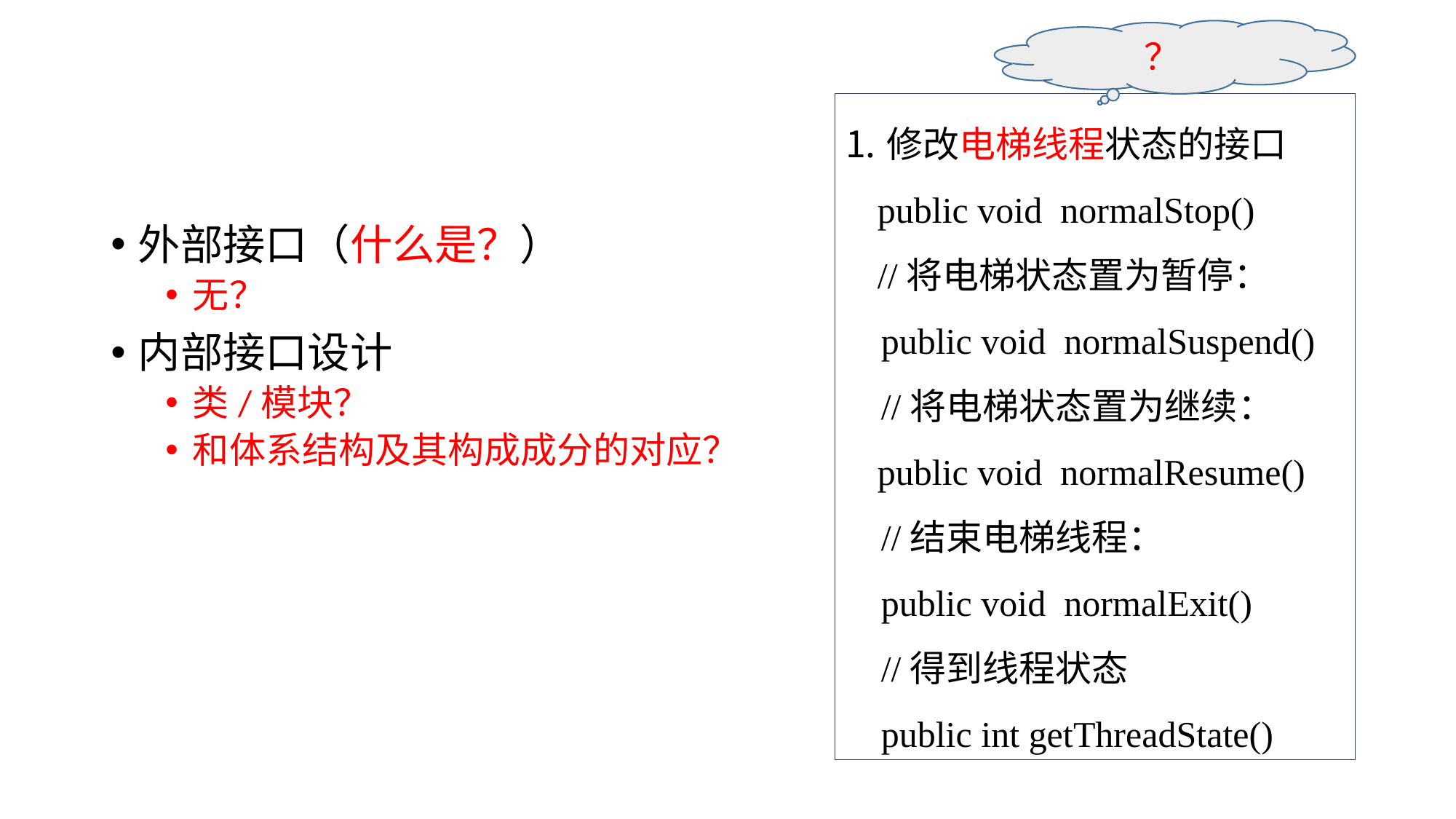

？
#
修改电梯线程状态的接口
public void  normalStop()
//将电梯状态置为暂停：
public void  normalSuspend()
//将电梯状态置为继续：
public void  normalResume()
//结束电梯线程：
public void  normalExit()
//得到线程状态
public int getThreadState()
外部接口（什么是？）
无？
内部接口设计
类/模块？
和体系结构及其构成成分的对应？